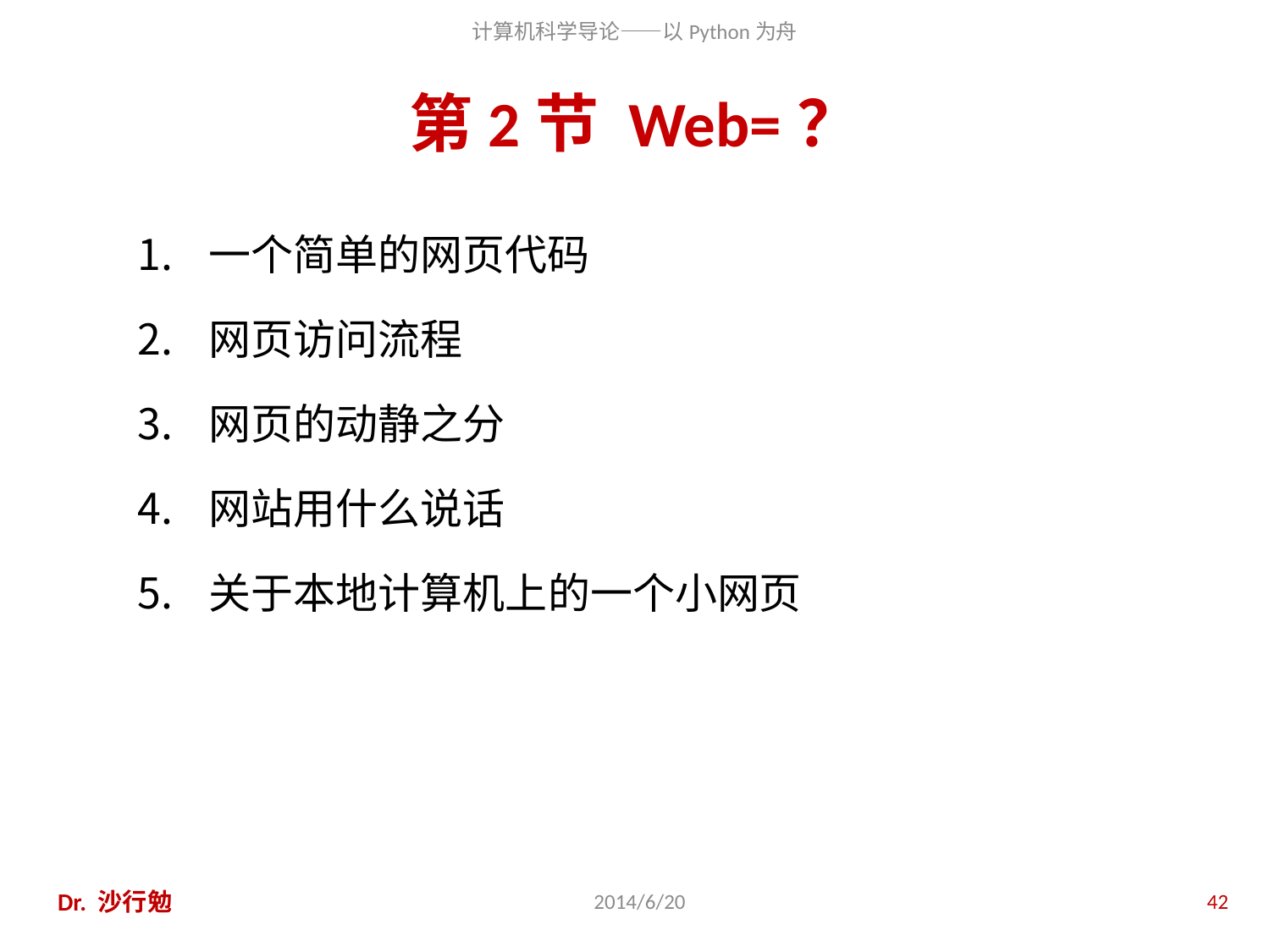

# 第2节 Web=？
一个简单的网页代码
网页访问流程
网页的动静之分
网站用什么说话
关于本地计算机上的一个小网页

Dr. 沙行勉
2014/6/20
42